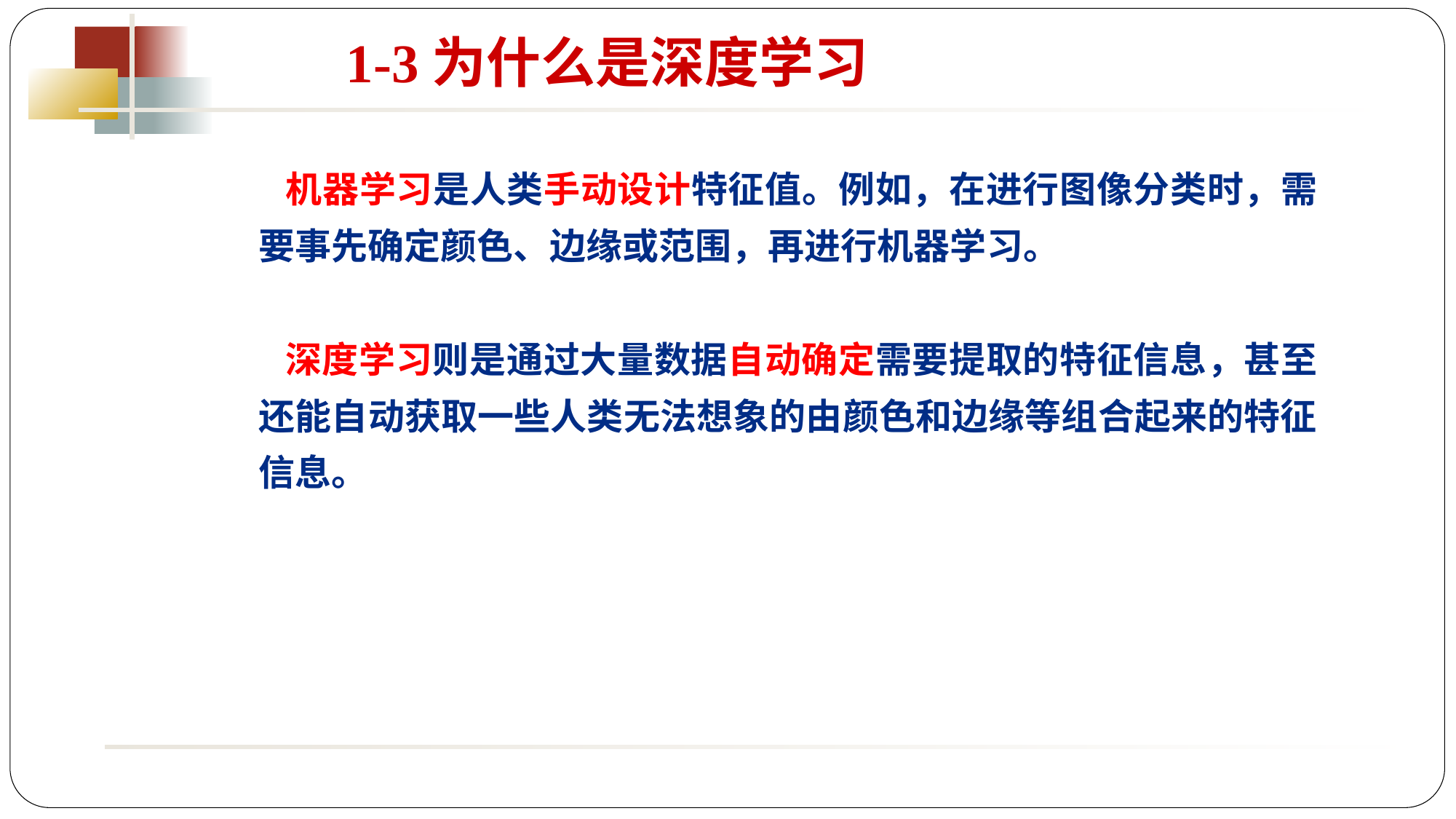

1-3为什么是深度学习
   机器学习是人类手动设计特征值。例如，在进行图像分类时，需要事先确定颜色、边缘或范围，再进行机器学习。

  深度学习则是通过大量数据自动确定需要提取的特征信息，甚至还能自动获取一些人类无法想象的由颜色和边缘等组合起来的特征信息。